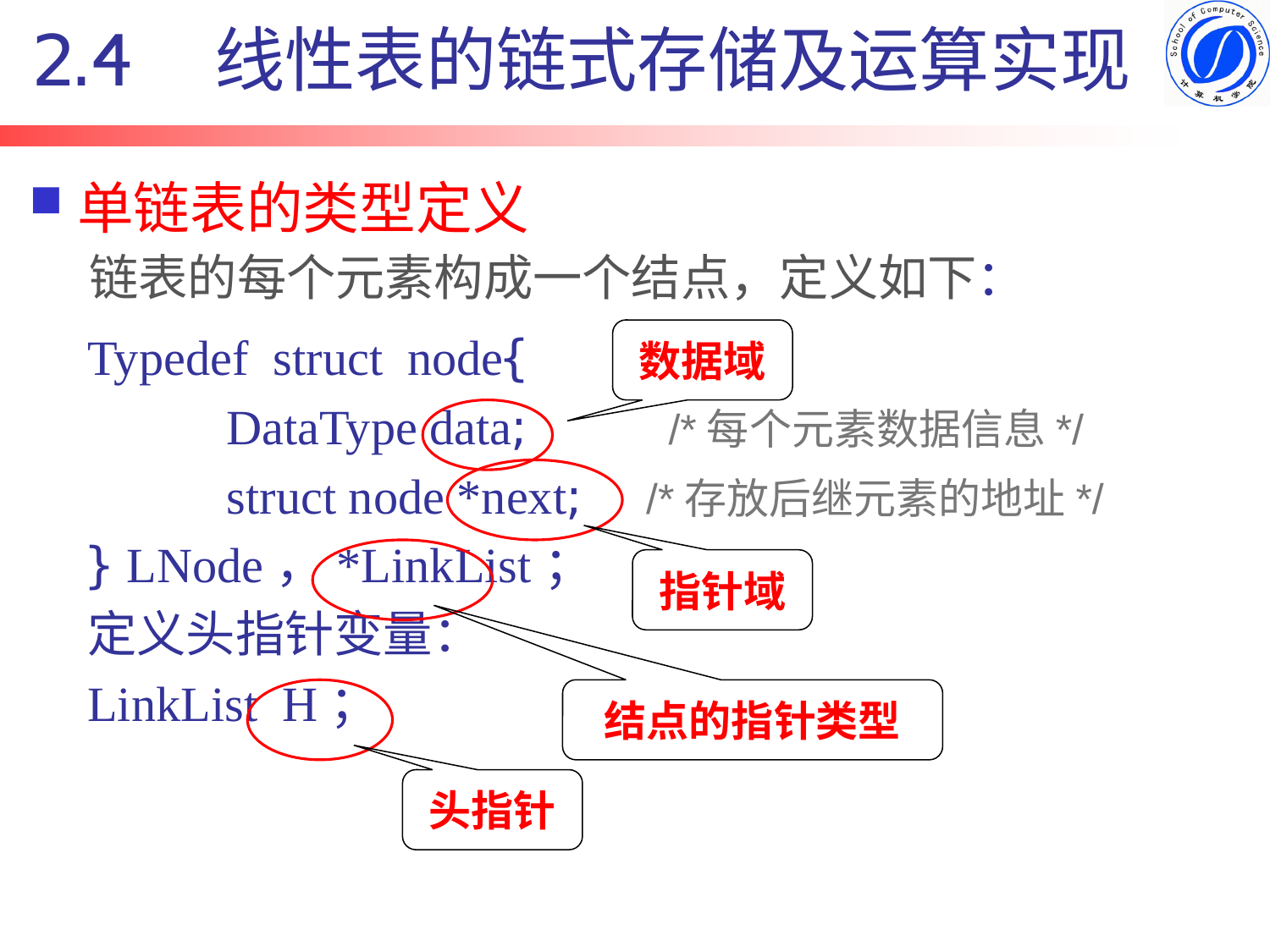

2.4   线性表的链式存储及运算实现
# 单链表的类型定义
链表的每个元素构成一个结点，定义如下：
Typedef  struct  node{
         DataType data;         /*每个元素数据信息*/
         struct node *next;    /*存放后继元素的地址*/
} LNode，*LinkList；
定义头指针变量：
LinkList  H；
数据域

指针域

结点的指针类型
头指针